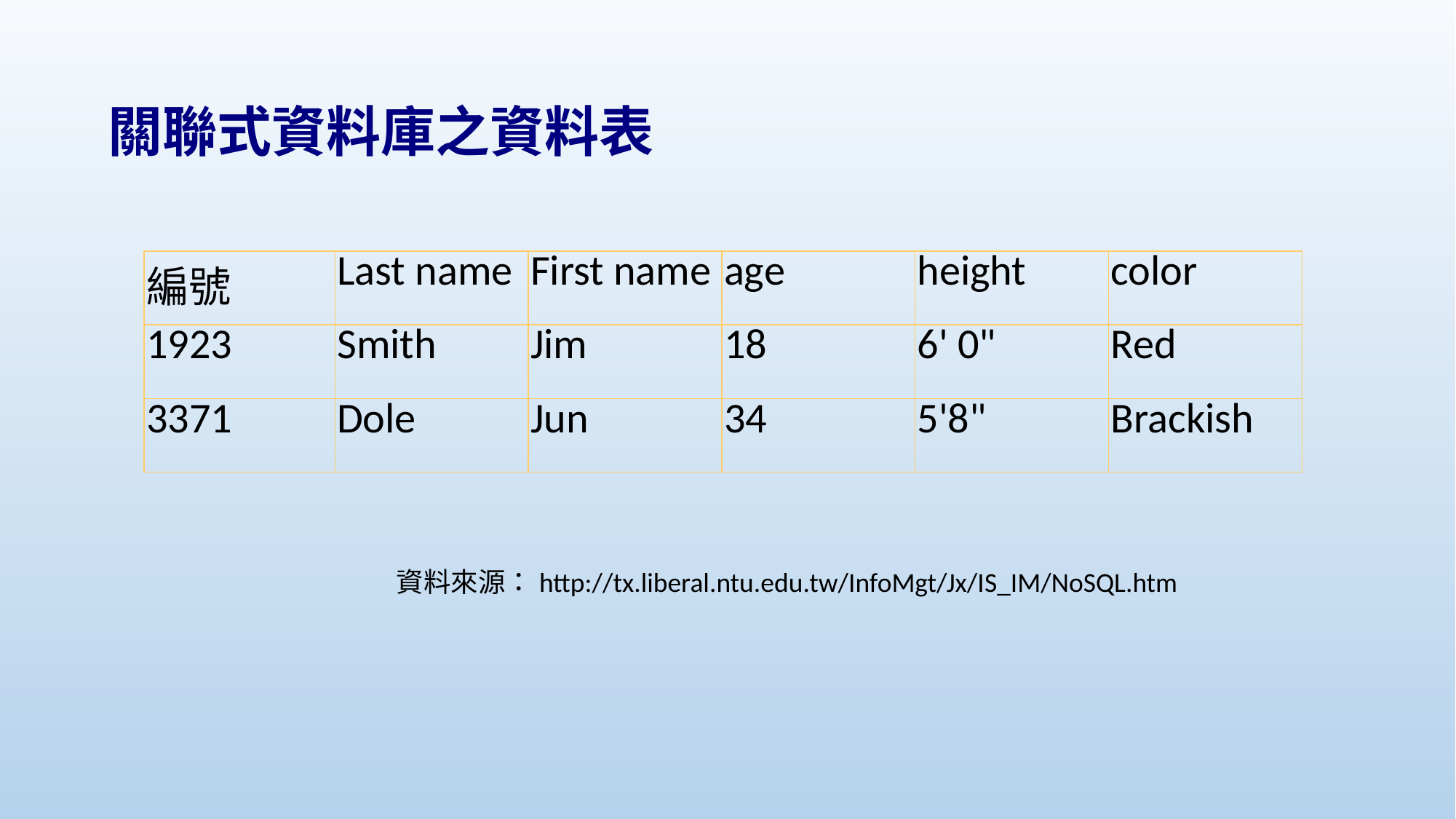

關聯式資料庫之資料表
| 編號 | Last name | First name | age | height | color |
| --- | --- | --- | --- | --- | --- |
| 1923 | Smith | Jim | 18 | 6' 0" | Red |
| 3371 | Dole | Jun | 34 | 5'8" | Brackish |
資料來源：http://tx.liberal.ntu.edu.tw/InfoMgt/Jx/IS_IM/NoSQL.htm